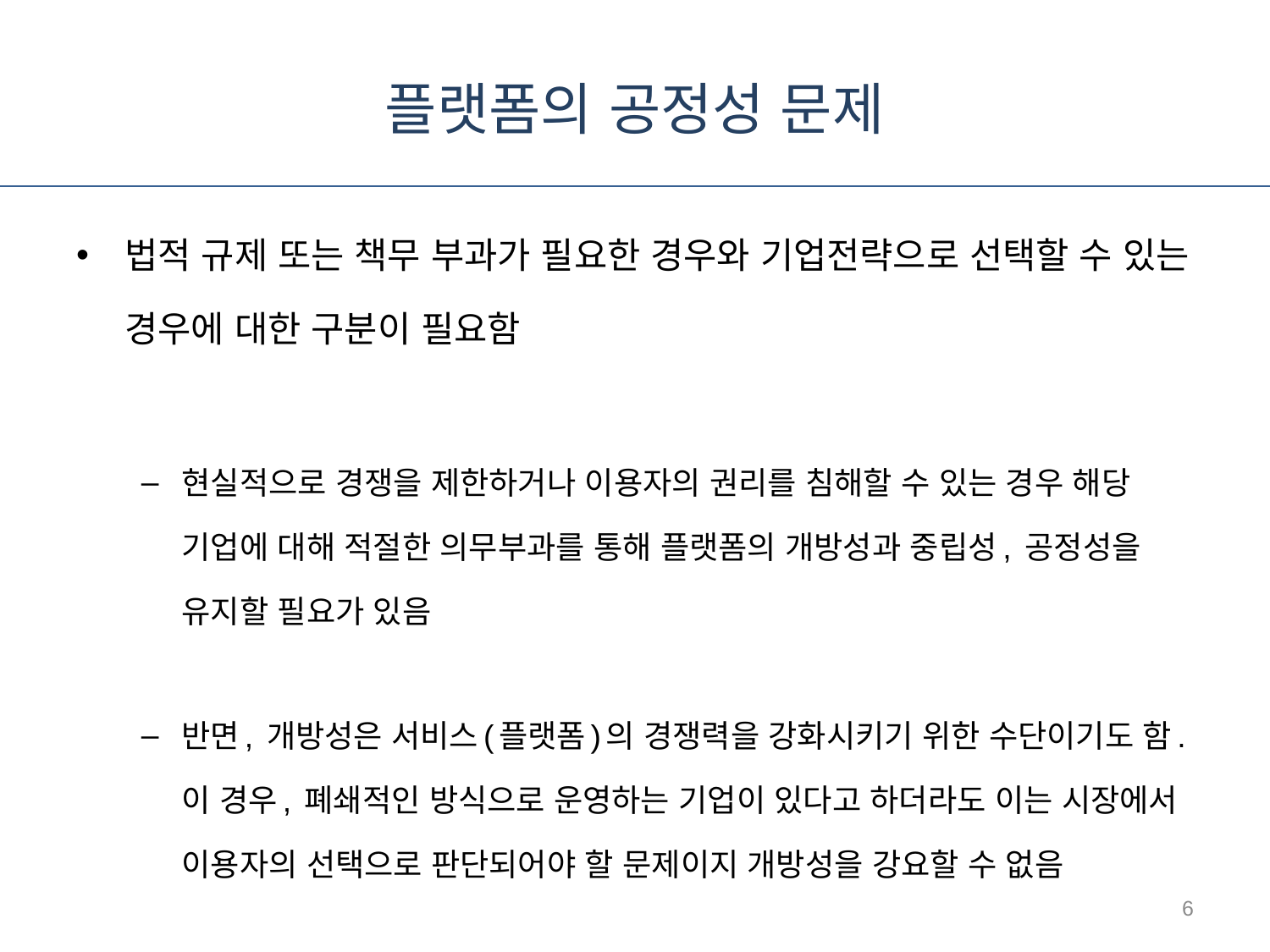

# 플랫폼의 공정성 문제
법적 규제 또는 책무 부과가 필요한 경우와 기업전략으로 선택할 수 있는 경우에 대한 구분이 필요함

현실적으로 경쟁을 제한하거나 이용자의 권리를 침해할 수 있는 경우 해당 기업에 대해 적절한 의무부과를 통해 플랫폼의 개방성과 중립성, 공정성을 유지할 필요가 있음

반면, 개방성은 서비스(플랫폼)의 경쟁력을 강화시키기 위한 수단이기도 함. 이 경우, 폐쇄적인 방식으로 운영하는 기업이 있다고 하더라도 이는 시장에서 이용자의 선택으로 판단되어야 할 문제이지 개방성을 강요할 수 없음

6